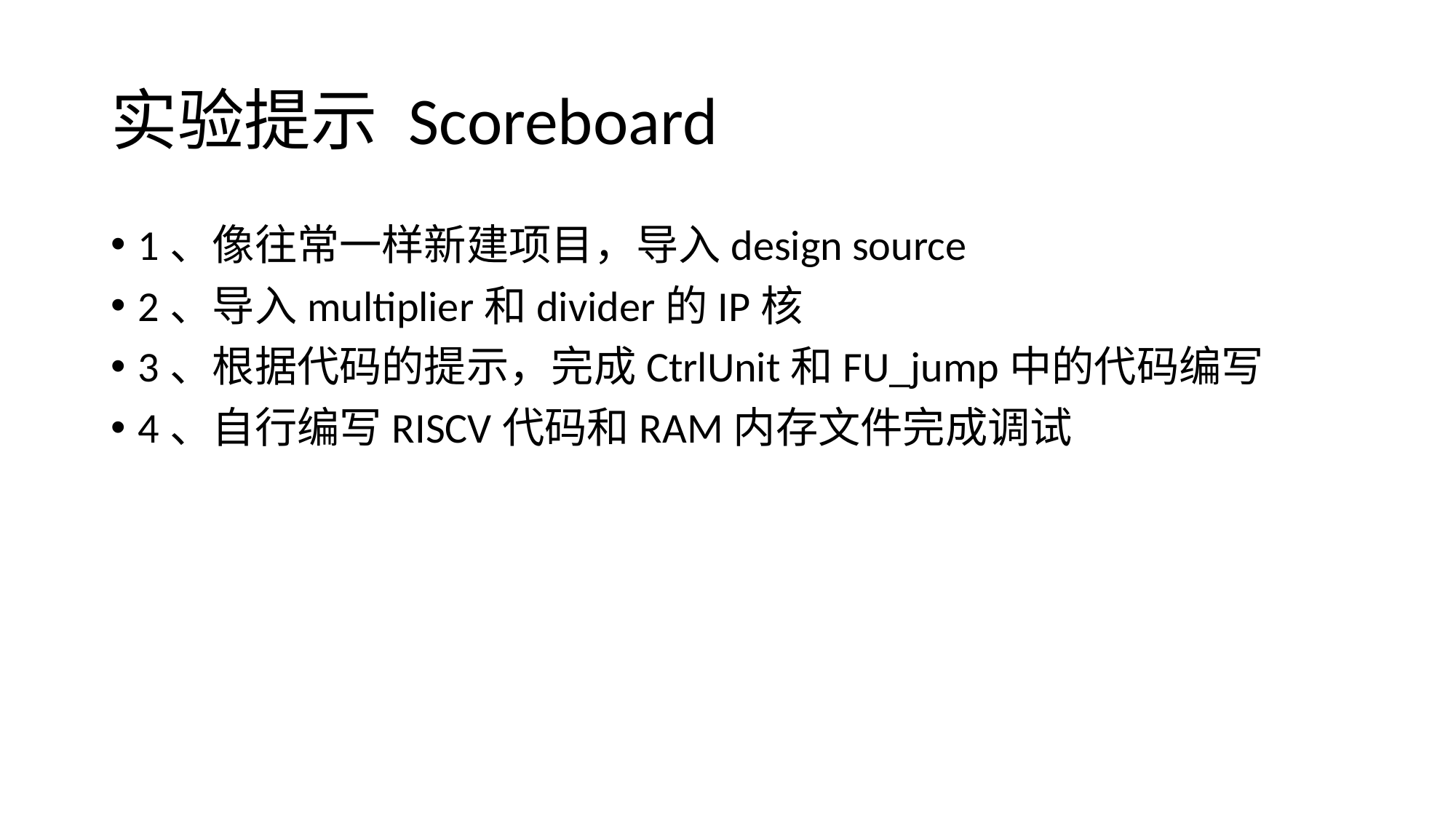

# 实验提示 Scoreboard
1、像往常一样新建项目，导入design source
2、导入multiplier和divider的IP核
3、根据代码的提示，完成CtrlUnit和FU_jump中的代码编写
4、自行编写RISCV代码和RAM内存文件完成调试